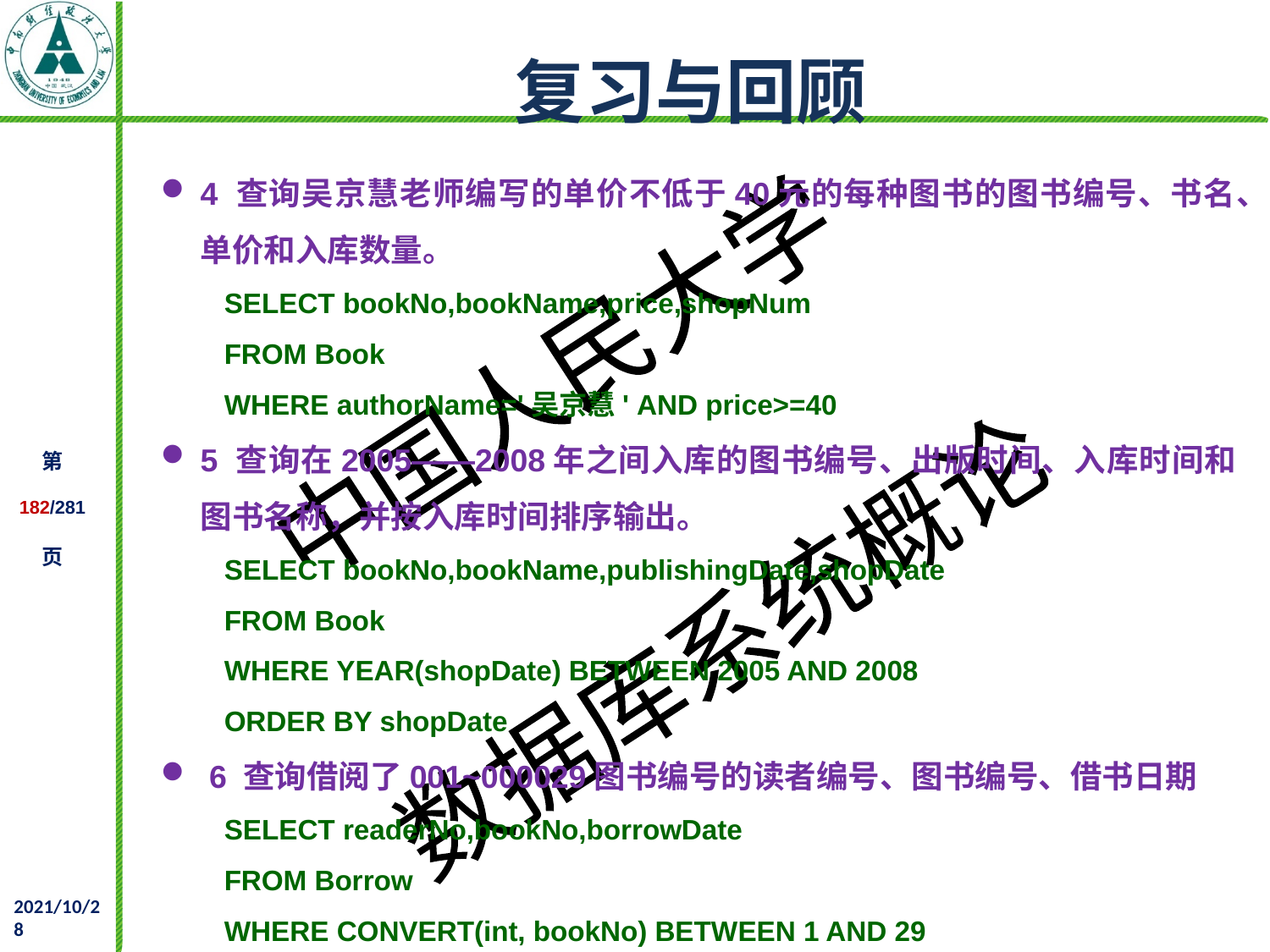

# 复习与回顾
4 查询吴京慧老师编写的单价不低于40元的每种图书的图书编号、书名、单价和入库数量。
SELECT bookNo,bookName,price,shopNum
FROM Book
WHERE authorName='吴京慧' AND price>=40
5 查询在2005——2008年之间入库的图书编号、出版时间、入库时间和图书名称，并按入库时间排序输出。
SELECT bookNo,bookName,publishingDate,shopDate
FROM Book
WHERE YEAR(shopDate) BETWEEN 2005 AND 2008
ORDER BY shopDate
 6 查询借阅了001~000029图书编号的读者编号、图书编号、借书日期
SELECT readerNo,bookNo,borrowDate
FROM Borrow
WHERE CONVERT(int, bookNo) BETWEEN 1 AND 29
2021/10/28